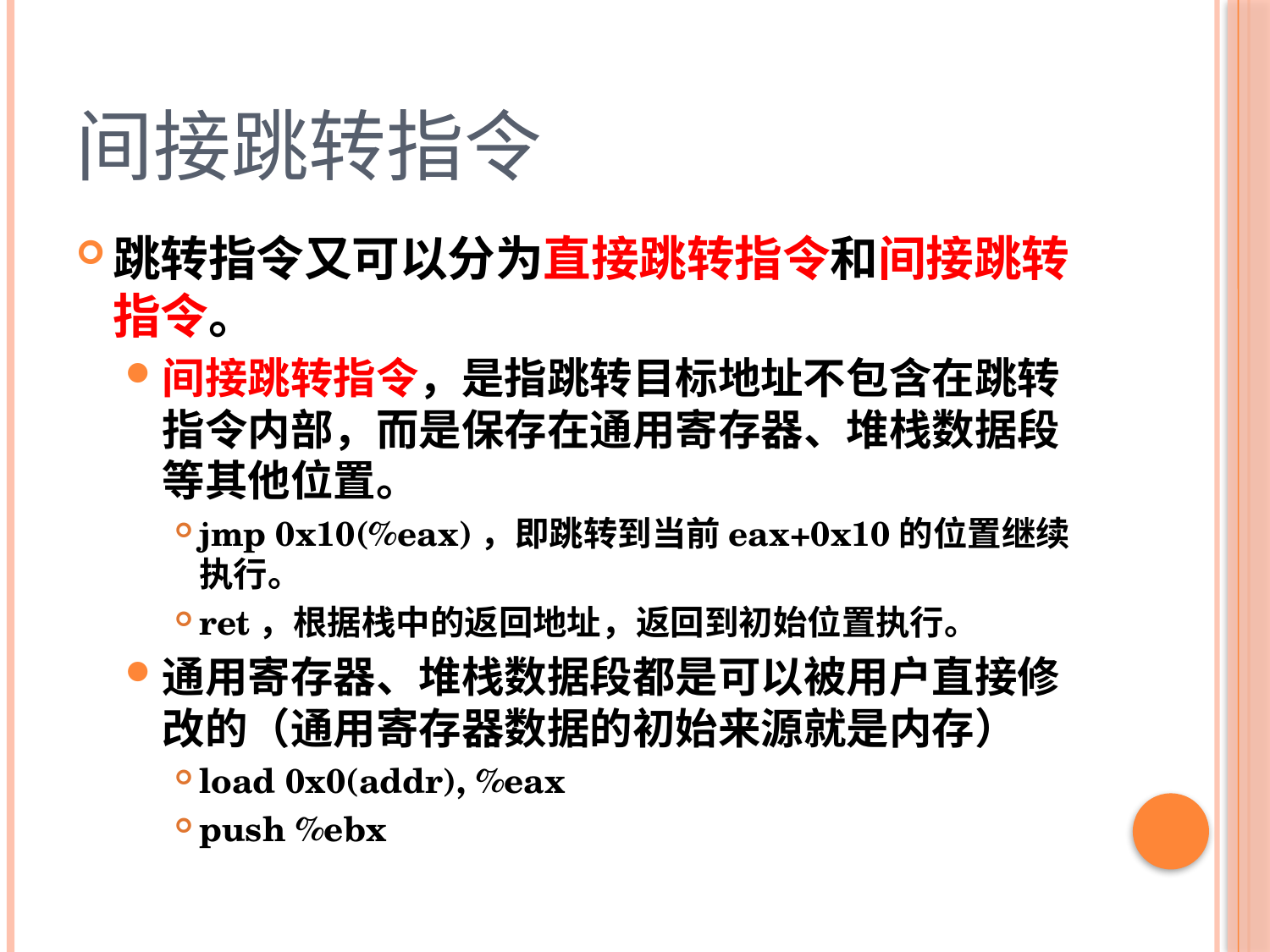

# 间接跳转指令
跳转指令又可以分为直接跳转指令和间接跳转指令。
间接跳转指令，是指跳转目标地址不包含在跳转指令内部，而是保存在通用寄存器、堆栈数据段等其他位置。
jmp 0x10(%eax)，即跳转到当前eax+0x10的位置继续执行。
ret，根据栈中的返回地址，返回到初始位置执行。
通用寄存器、堆栈数据段都是可以被用户直接修改的（通用寄存器数据的初始来源就是内存）
load 0x0(addr), %eax
push %ebx